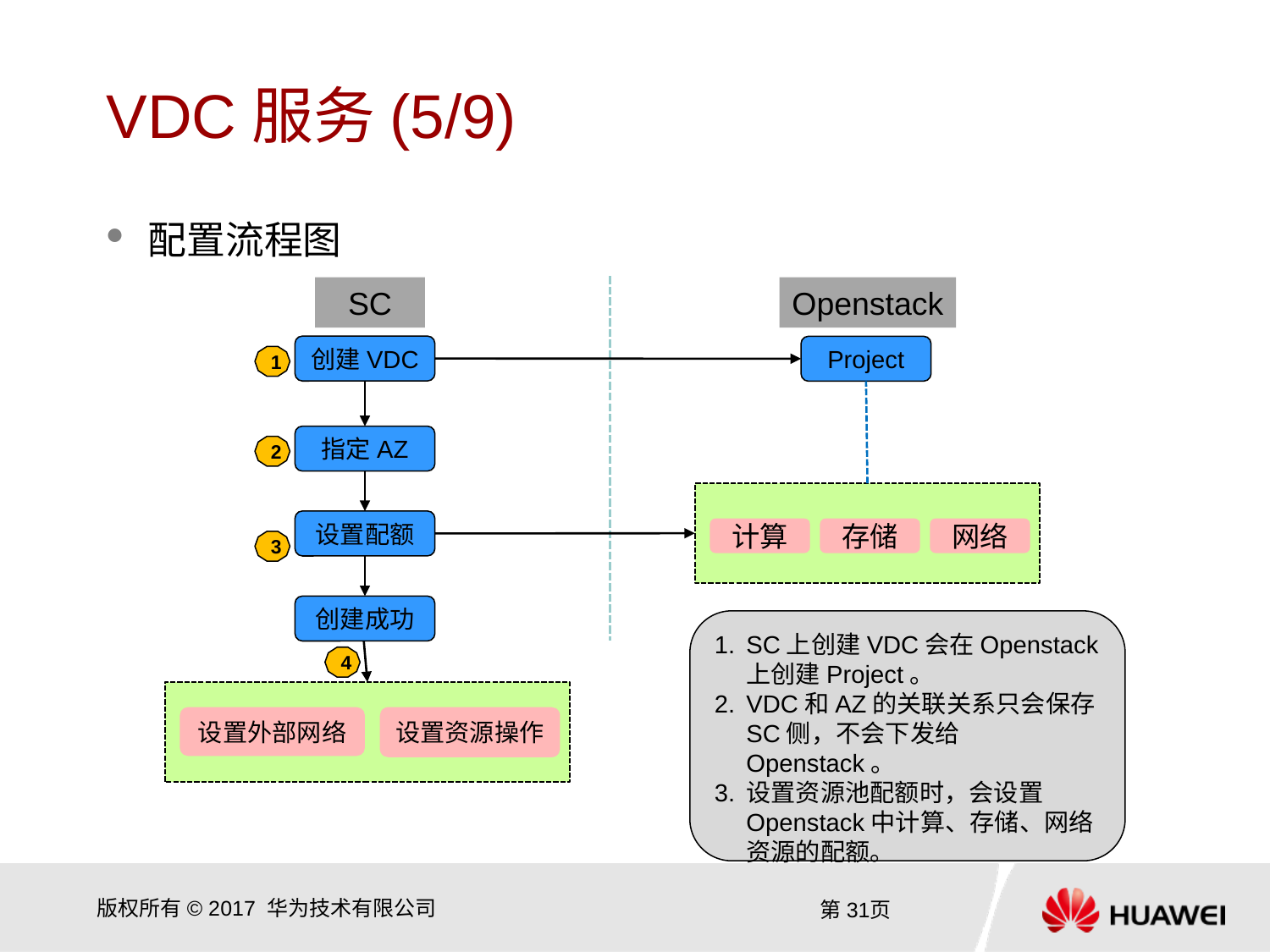

# VDC服务(5/9)
配置流程图
SC
Openstack
创建VDC
Project
1
指定AZ
2

设置配额
计算
存储
网络
3
创建成功
SC上创建VDC会在Openstack上创建Project。
VDC和AZ的关联关系只会保存SC侧，不会下发给Openstack。
设置资源池配额时，会设置Openstack中计算、存储、网络资源的配额。
4

设置外部网络
设置资源操作